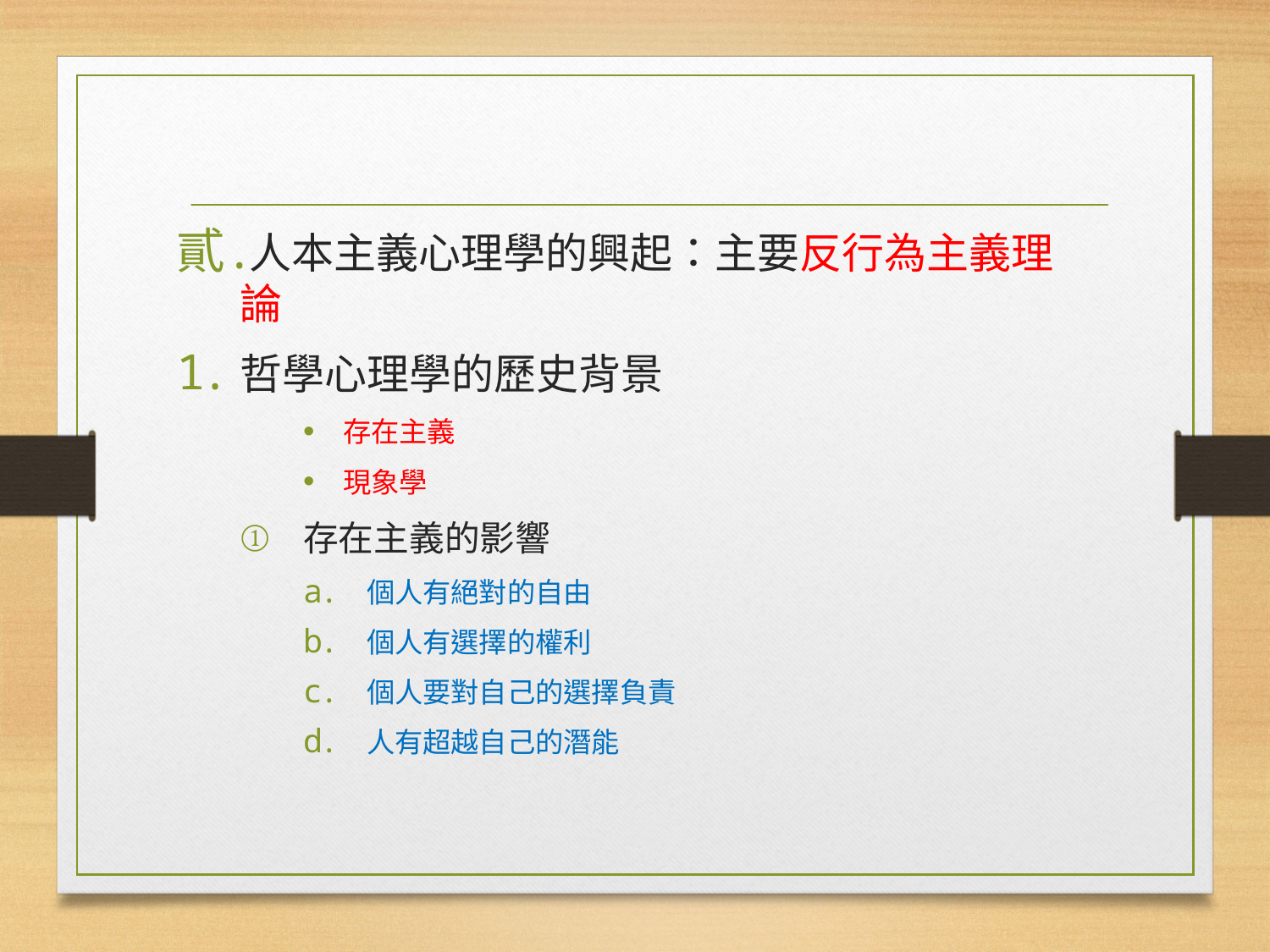

#
人本主義心理學的興起：主要反行為主義理論
哲學心理學的歷史背景
存在主義
現象學
存在主義的影響
個人有絕對的自由
個人有選擇的權利
個人要對自己的選擇負責
人有超越自己的潛能